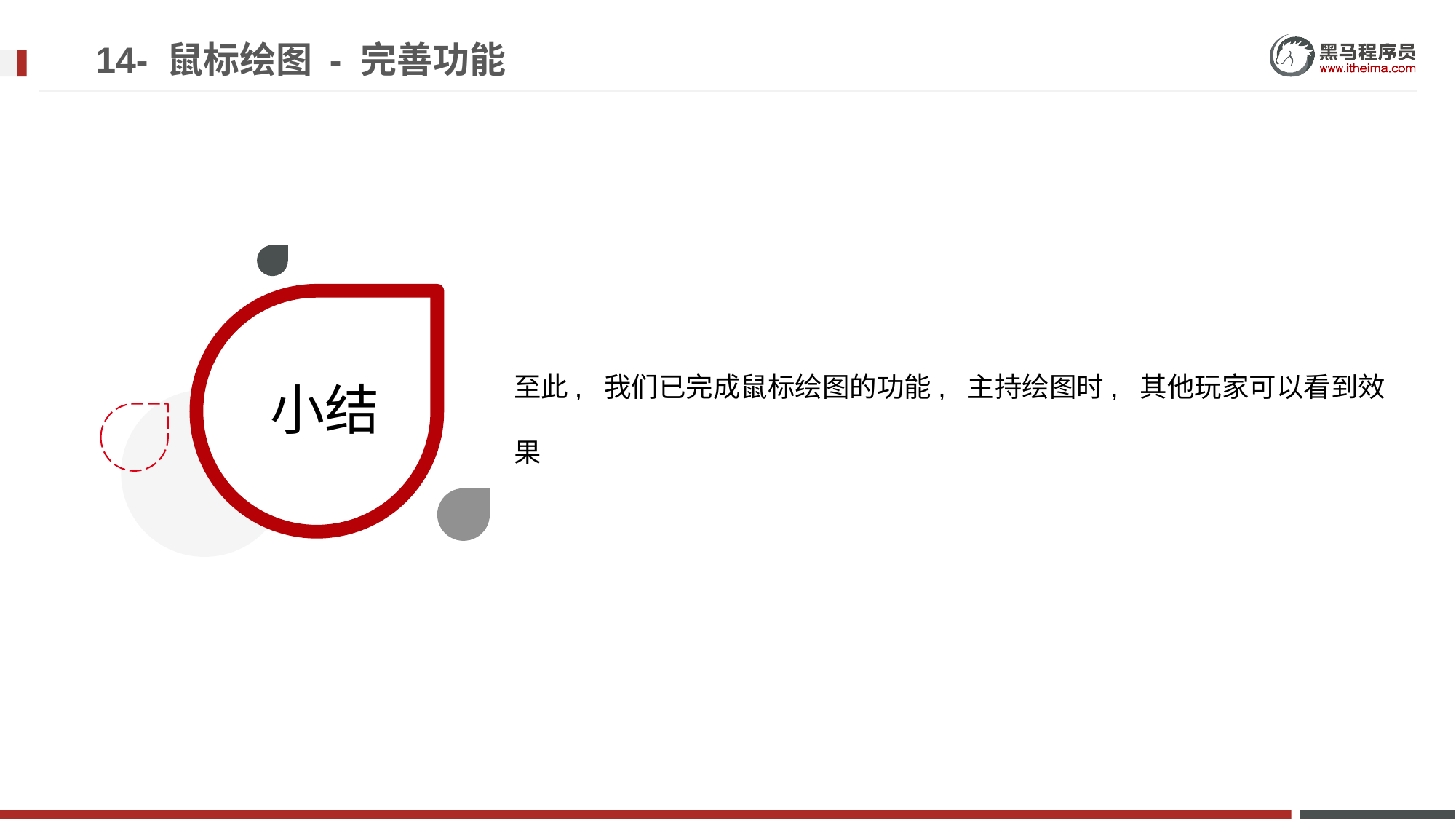

# 14- 鼠标绘图 - 完善功能
至此,  我们已完成鼠标绘图的功能,  主持绘图时,  其他玩家可以看到效果